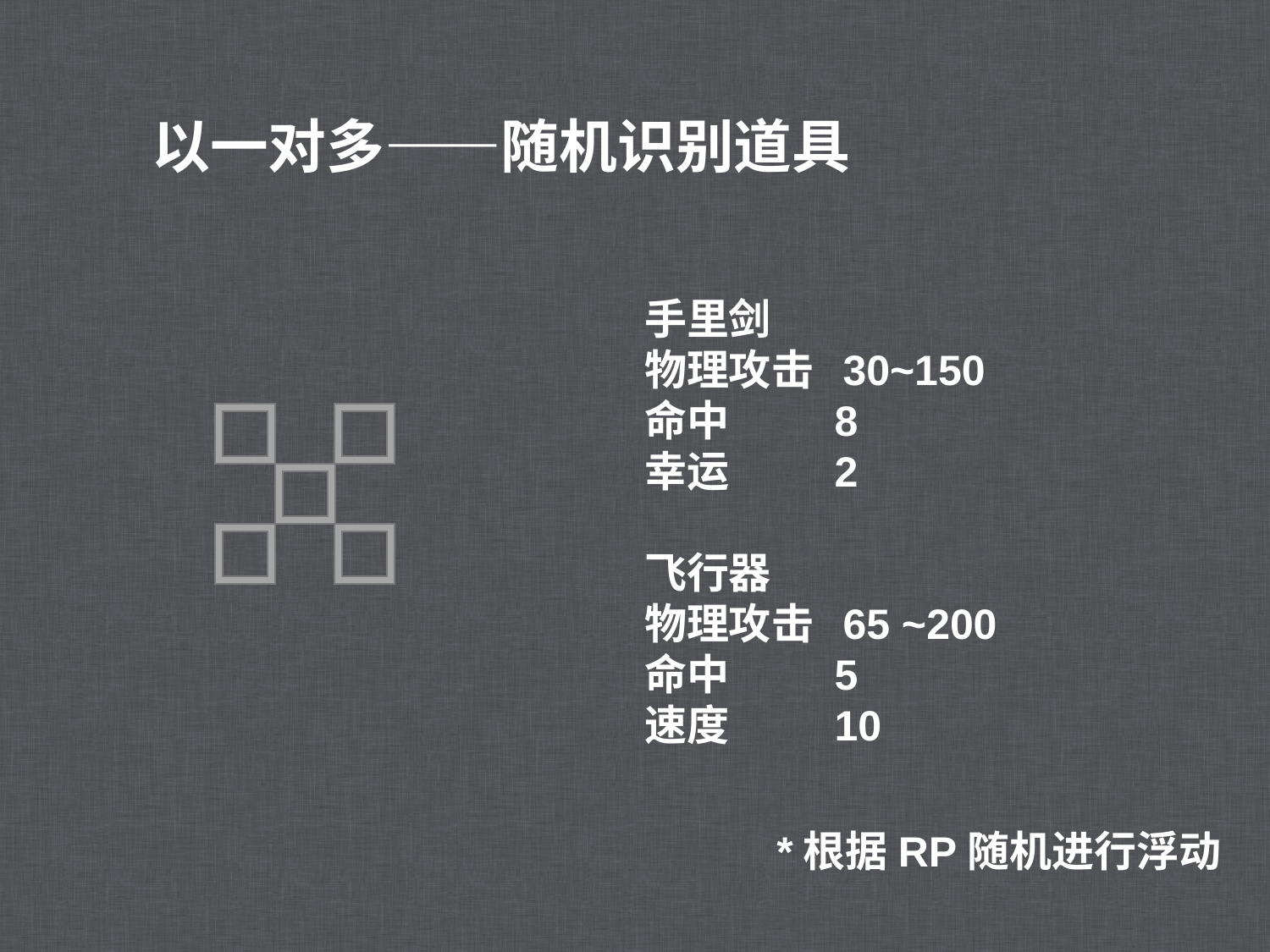

以一对多——随机识别道具
手里剑
物理攻击  30~150
命中          8
幸运          2

飞行器
物理攻击  65 ~200
命中          5
速度          10

*根据RP随机进行浮动